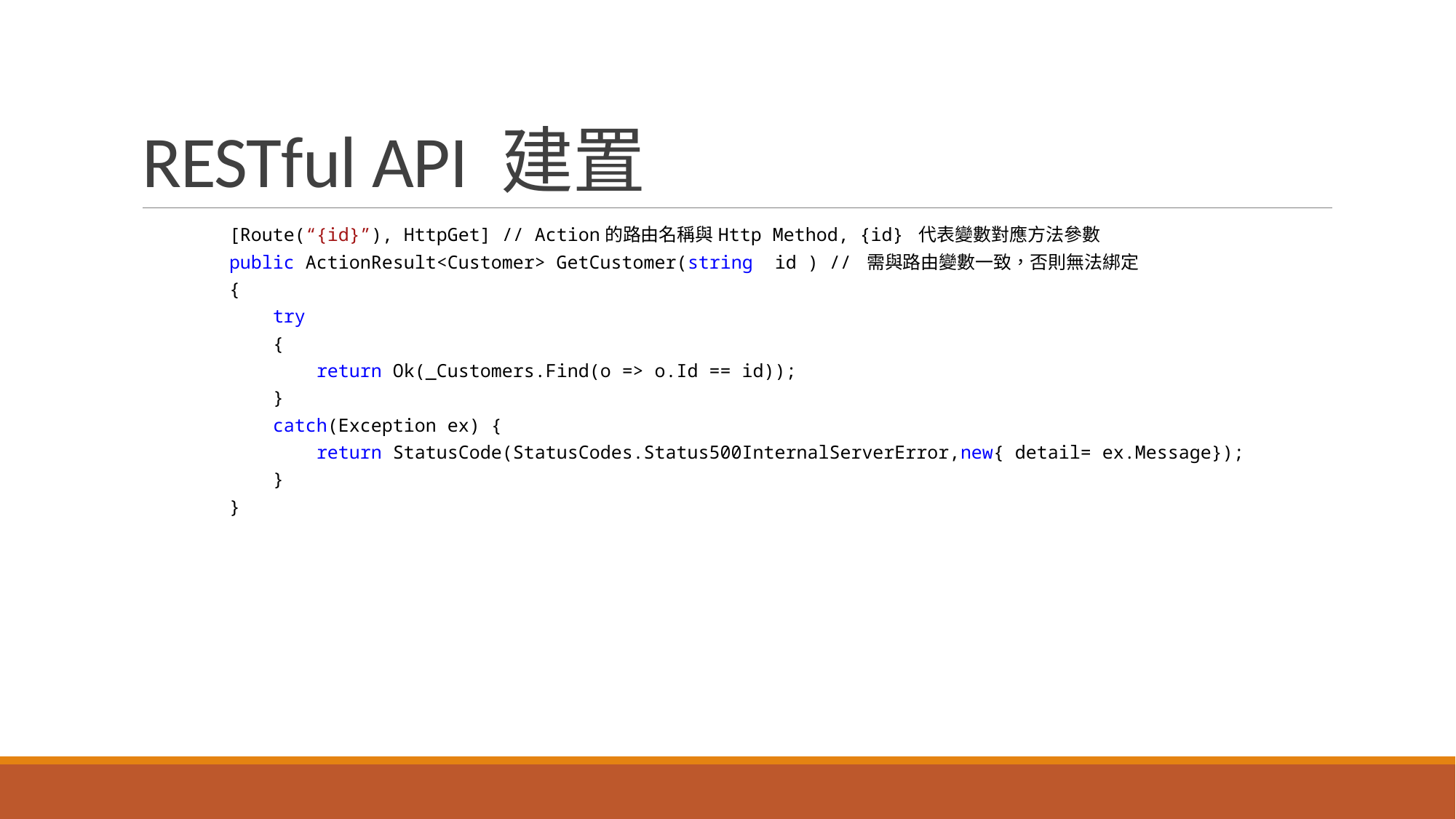

# RESTful API 建置
        [Route(“{id}”), HttpGet] // Action的路由名稱與Http Method, {id} 代表變數對應方法參數
        public ActionResult<Customer> GetCustomer(string  id ) // 需與路由變數一致，否則無法綁定
        {
            try
            {
                return Ok(_Customers.Find(o => o.Id == id));
            }
            catch(Exception ex) {
                return StatusCode(StatusCodes.Status500InternalServerError,new{ detail= ex.Message});
            }
        }